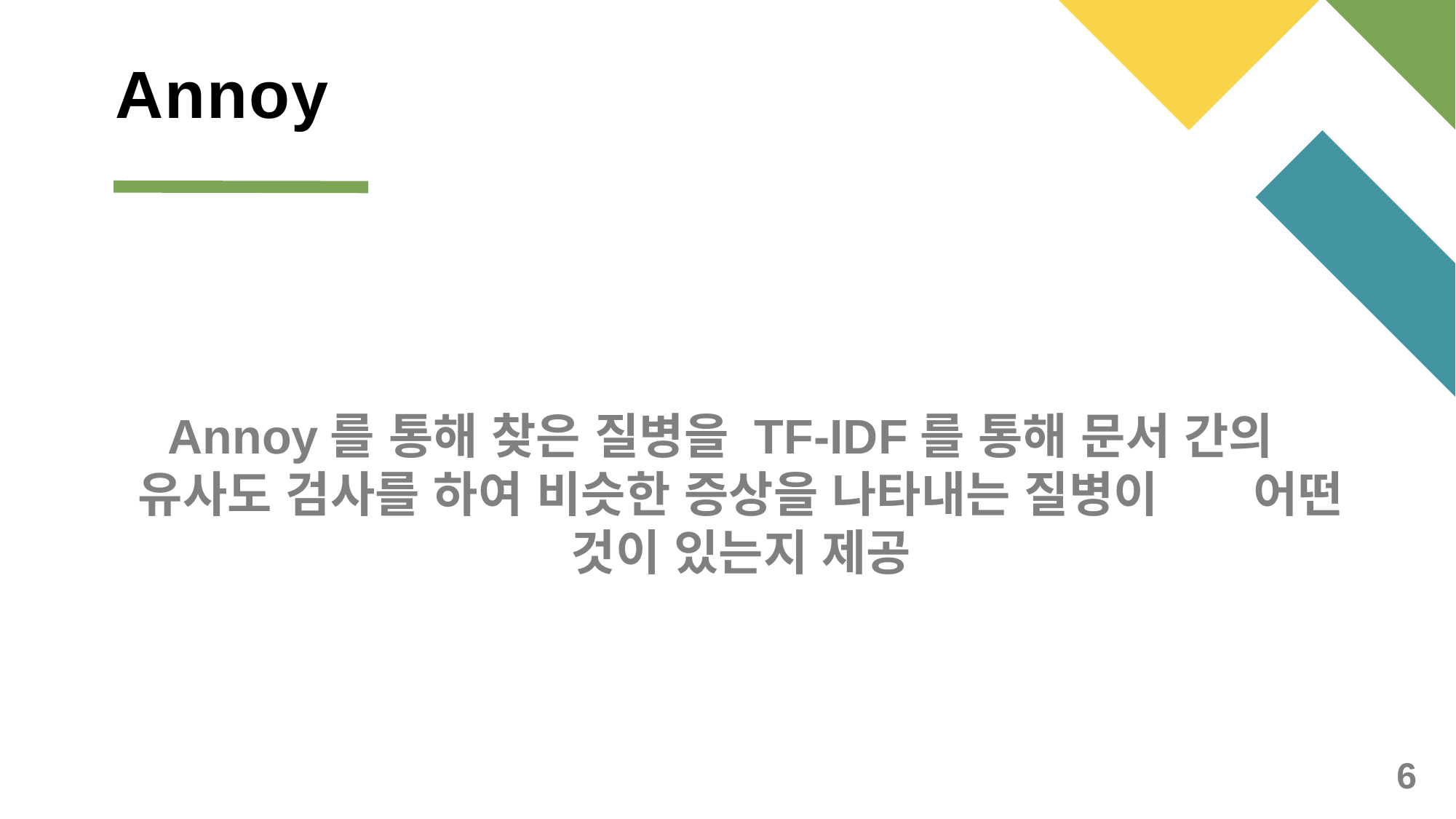

# Annoy
Annoy를 통해 찾은 질병을 TF-IDF를 통해 문서 간의    유사도 검사를 하여 비슷한 증상을 나타내는 질병이       어떤 것이 있는지 제공
6